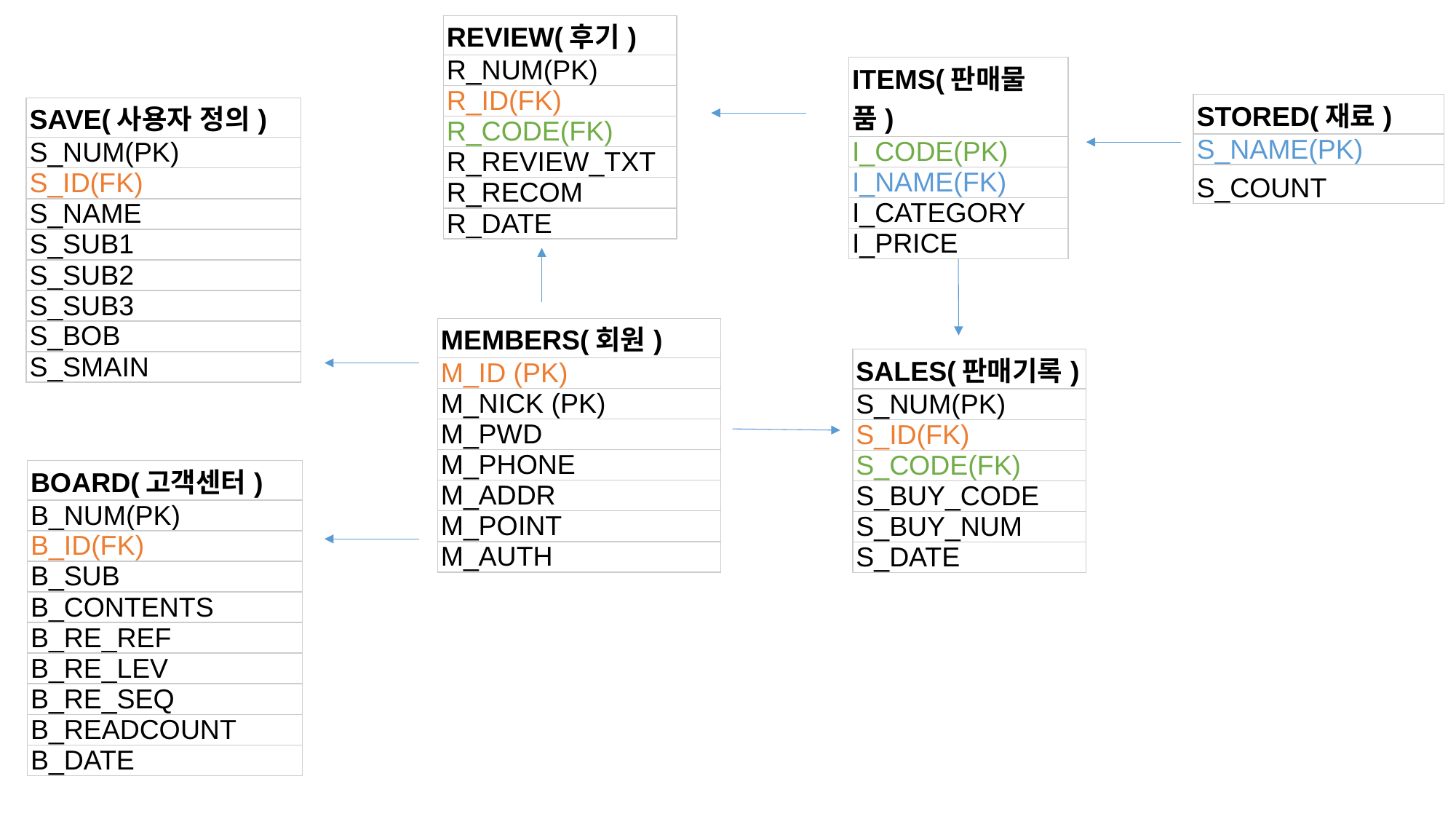

| REVIEW(후기) |
| --- |
| R\_NUM(PK) |
| R\_ID(FK) |
| R\_CODE(FK) |
| R\_REVIEW\_TXT |
| R\_RECOM |
| R\_DATE |
| ITEMS(판매물품) |
| --- |
| I\_CODE(PK) |
| I\_NAME(FK) |
| I\_CATEGORY |
| I\_PRICE |
| STORED(재료) |
| --- |
| S\_NAME(PK) |
| S\_COUNT |
| SAVE(사용자 정의) |
| --- |
| S\_NUM(PK) |
| S\_ID(FK) |
| S\_NAME |
| S\_SUB1 |
| S\_SUB2 |
| S\_SUB3 |
| S\_BOB |
| S\_SMAIN |
| MEMBERS(회원) |
| --- |
| M\_ID (PK) |
| M\_NICK (PK) |
| M\_PWD |
| M\_PHONE |
| M\_ADDR |
| M\_POINT |
| M\_AUTH |
| SALES(판매기록) |
| --- |
| S\_NUM(PK) |
| S\_ID(FK) |
| S\_CODE(FK) |
| S\_BUY\_CODE |
| S\_BUY\_NUM |
| S\_DATE |
| BOARD(고객센터) |
| --- |
| B\_NUM(PK) |
| B\_ID(FK) |
| B\_SUB |
| B\_CONTENTS |
| B\_RE\_REF |
| B\_RE\_LEV |
| B\_RE\_SEQ |
| B\_READCOUNT |
| B\_DATE |